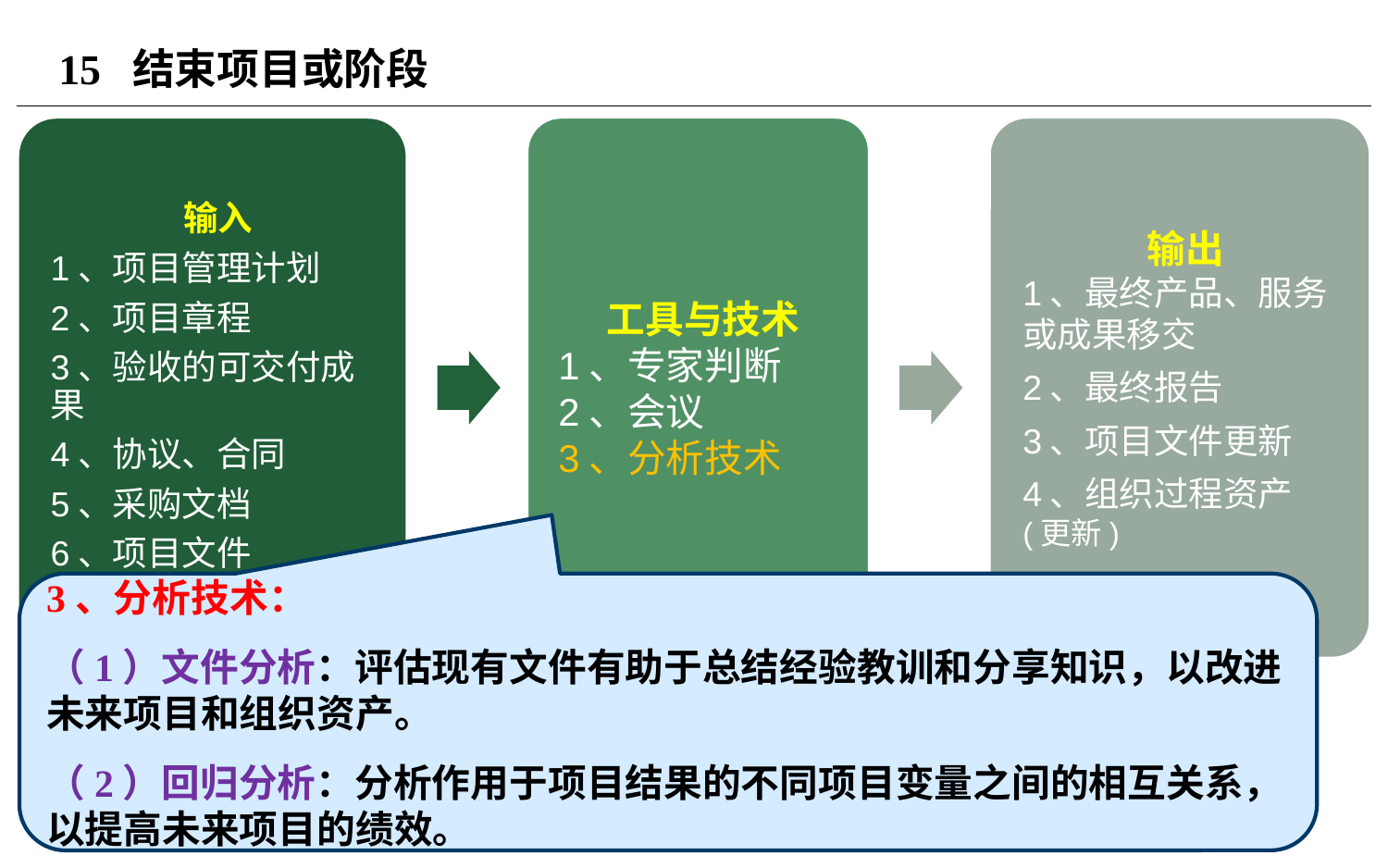

# 15  结束项目或阶段
输入
1、项目管理计划
2、项目章程
3、验收的可交付成果
4、协议、合同
5、采购文档
6、项目文件

工具与技术
1、专家判断
2、会议
3、分析技术

输出
1、最终产品、服务或成果移交
2、最终报告
3、项目文件更新
4、组织过程资产(更新)

3、分析技术：
（1）文件分析：评估现有文件有助于总结经验教训和分享知识，以改进未来项目和组织资产。
（2）回归分析：分析作用于项目结果的不同项目变量之间的相互关系，以提高未来项目的绩效。